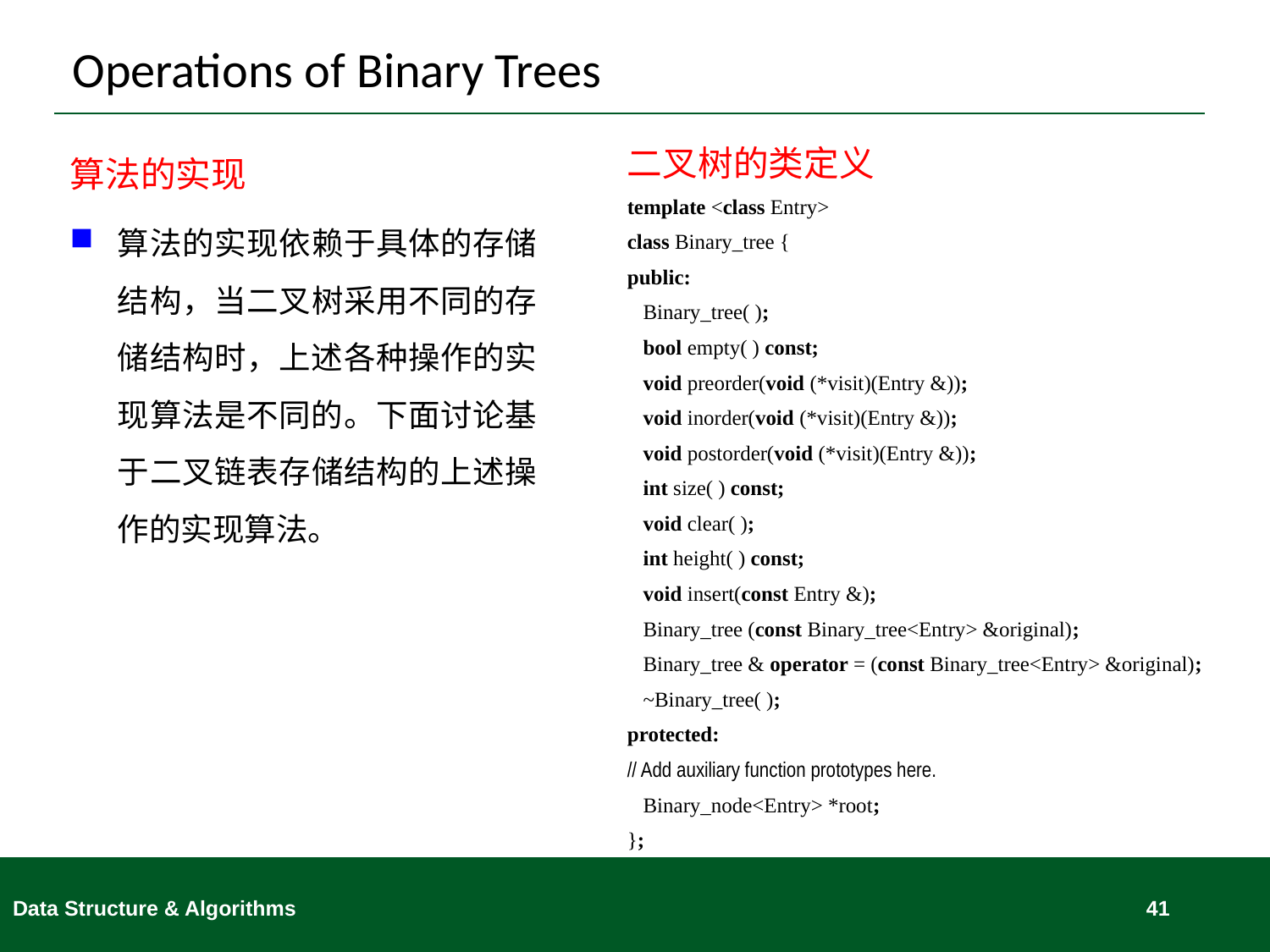

# Operations of Binary Trees
算法的实现
算法的实现依赖于具体的存储结构，当二叉树采用不同的存储结构时，上述各种操作的实现算法是不同的。下面讨论基于二叉链表存储结构的上述操作的实现算法。

二叉树的类定义
template <class Entry>
class Binary_tree {
public:
   Binary_tree( );
   bool empty( ) const;
   void preorder(void (*visit)(Entry &));
   void inorder(void (*visit)(Entry &));
   void postorder(void (*visit)(Entry &));
   int size( ) const;
   void clear( );
   int height( ) const;
   void insert(const Entry &);
   Binary_tree (const Binary_tree<Entry> &original);
   Binary_tree & operator = (const Binary_tree<Entry> &original);
   ~Binary_tree( );
protected:
// Add auxiliary function prototypes here.
   Binary_node<Entry> *root;
};
Data Structure & Algorithms
41